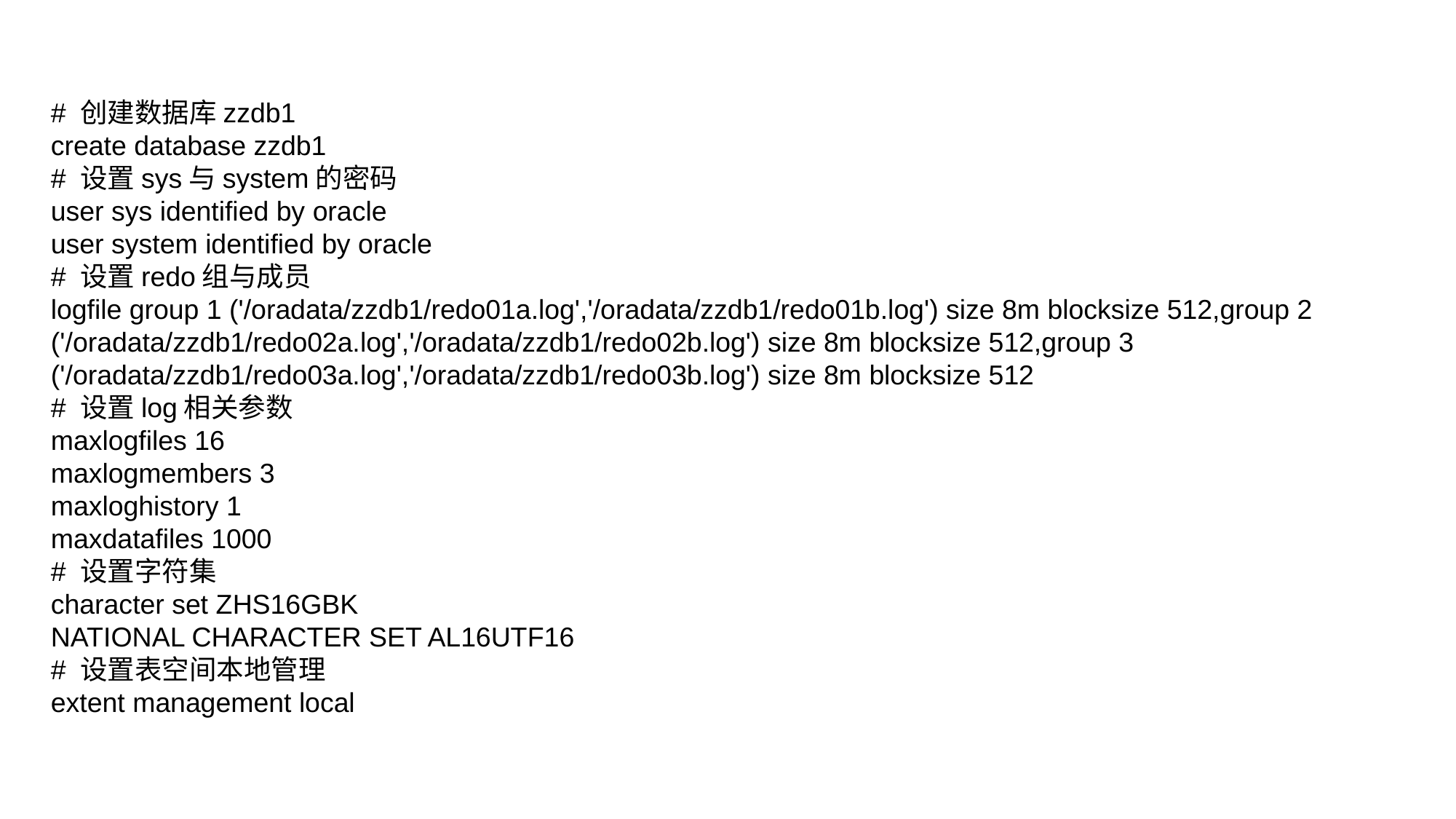

# 创建数据库zzdb1
create database zzdb1
# 设置sys与system的密码
user sys identified by oracle
user system identified by oracle
# 设置redo组与成员
logfile group 1 ('/oradata/zzdb1/redo01a.log','/oradata/zzdb1/redo01b.log') size 8m blocksize 512,group 2 ('/oradata/zzdb1/redo02a.log','/oradata/zzdb1/redo02b.log') size 8m blocksize 512,group 3 ('/oradata/zzdb1/redo03a.log','/oradata/zzdb1/redo03b.log') size 8m blocksize 512
# 设置log相关参数
maxlogfiles 16
maxlogmembers 3
maxloghistory 1
maxdatafiles 1000
# 设置字符集
character set ZHS16GBK
NATIONAL CHARACTER SET AL16UTF16
# 设置表空间本地管理
extent management local